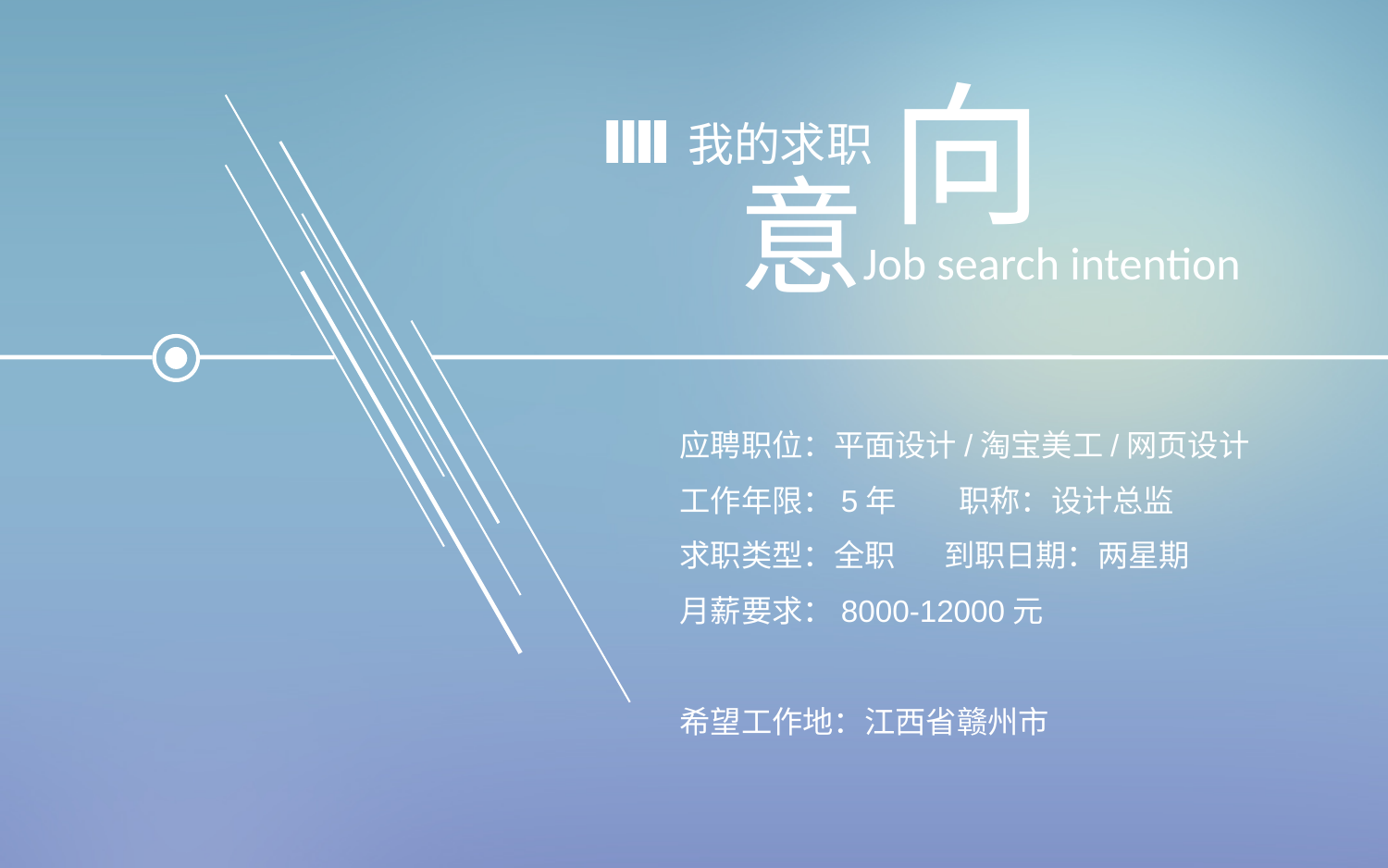

向

我的求职

意
Job search intention

应聘职位：平面设计/淘宝美工/网页设计
工作年限：5年         职称：设计总监
求职类型：全职       到职日期：两星期
月薪要求：8000-12000元

希望工作地：江西省赣州市